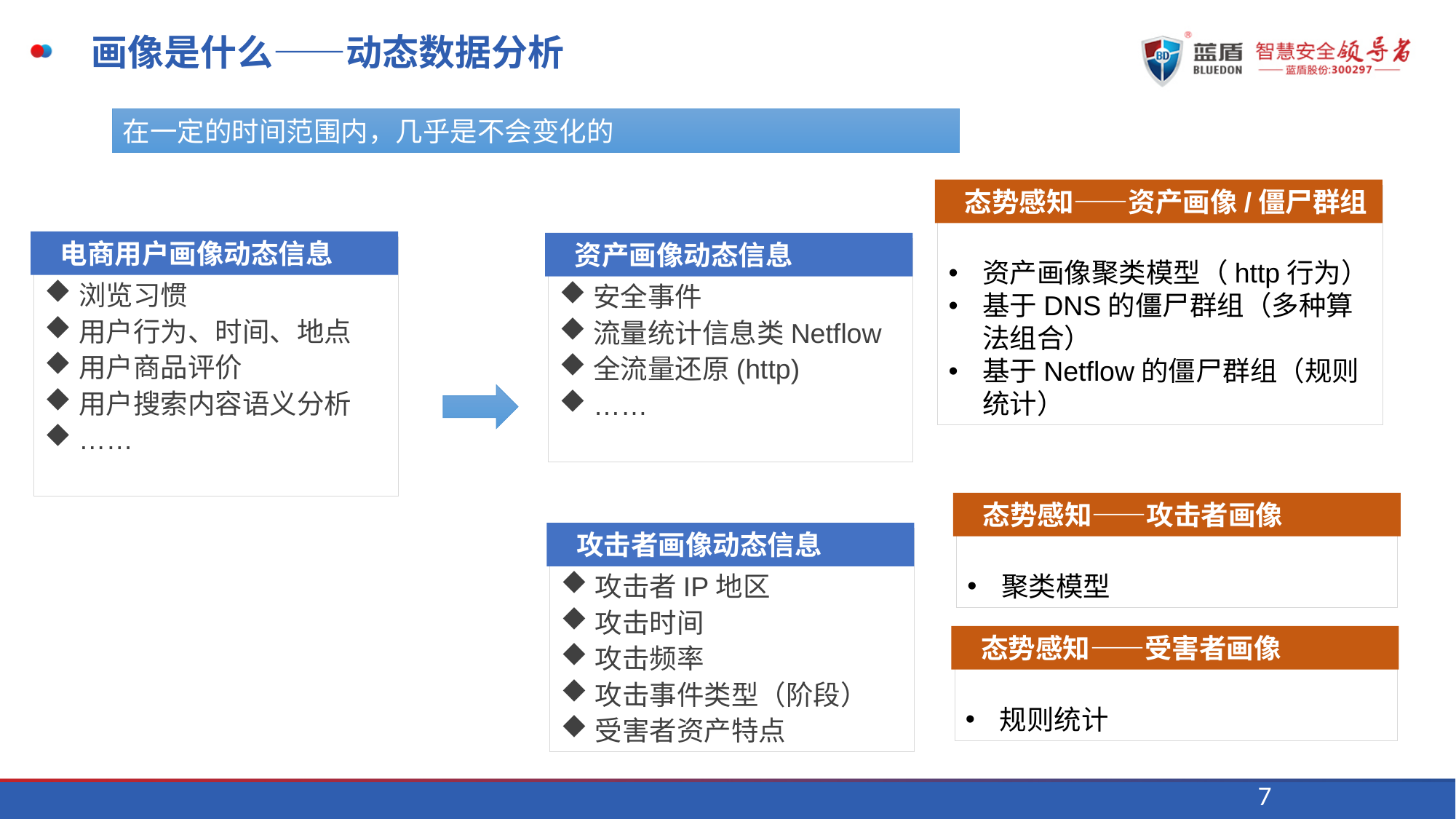

画像是什么——动态数据分析
在一定的时间范围内，几乎是不会变化的
  态势感知——资产画像/僵尸群组

资产画像聚类模型（http行为）
基于DNS的僵尸群组（多种算法组合）
基于Netflow的僵尸群组（规则统计）
  电商用户画像动态信息
  资产画像动态信息

浏览习惯
用户行为、时间、地点
用户商品评价
用户搜索内容语义分析
……

安全事件
流量统计信息类Netflow
全流量还原(http)
……

  态势感知——攻击者画像

聚类模型
  攻击者画像动态信息

攻击者IP地区
攻击时间
攻击频率
攻击事件类型（阶段）
受害者资产特点
  态势感知——受害者画像

规则统计